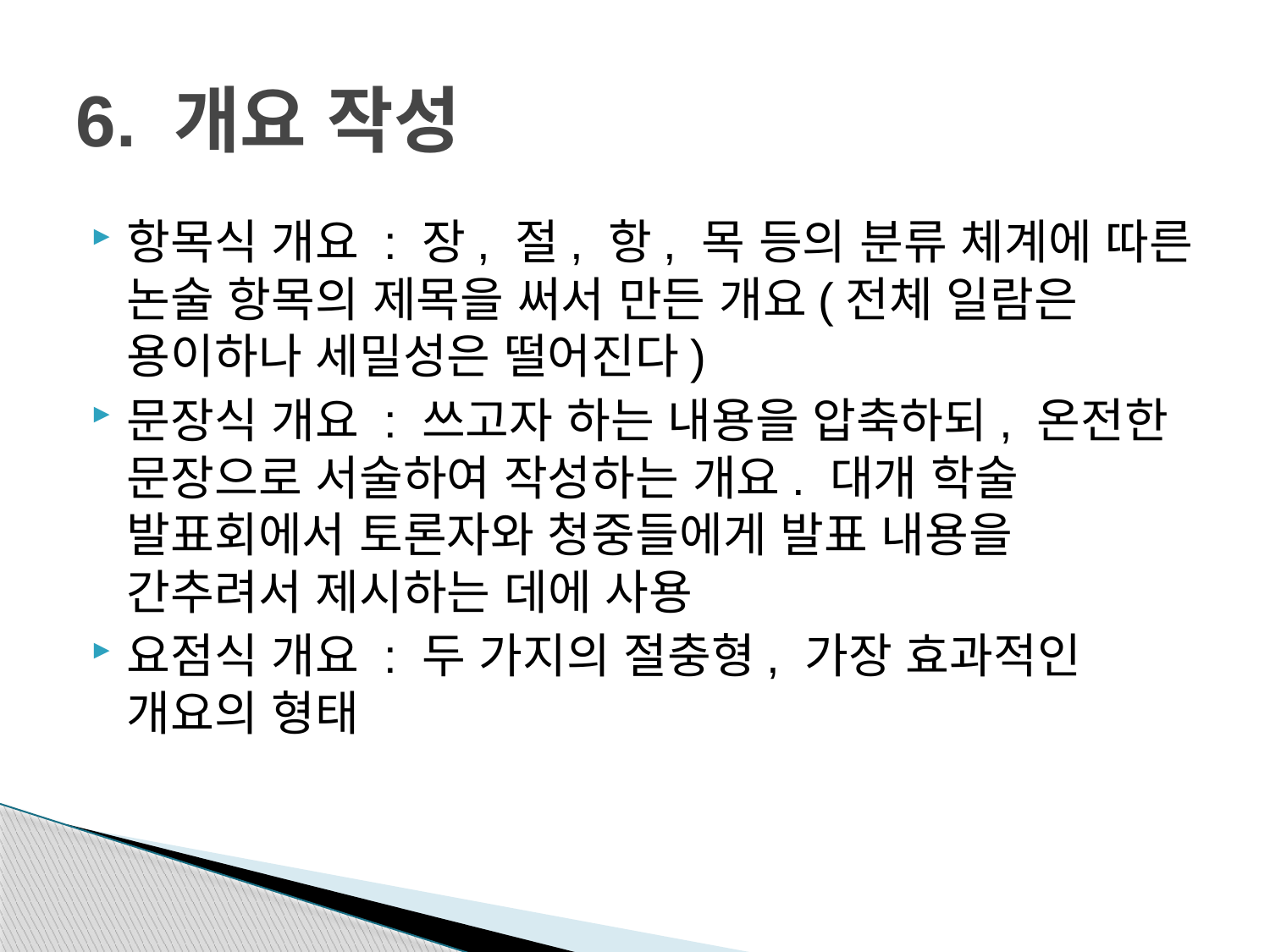

# 6. 개요 작성
항목식 개요 : 장, 절, 항, 목 등의 분류 체계에 따른 논술 항목의 제목을 써서 만든 개요(전체 일람은 용이하나 세밀성은 떨어진다)
문장식 개요 : 쓰고자 하는 내용을 압축하되, 온전한 문장으로 서술하여 작성하는 개요. 대개 학술 발표회에서 토론자와 청중들에게 발표 내용을 간추려서 제시하는 데에 사용
요점식 개요 : 두 가지의 절충형, 가장 효과적인 개요의 형태